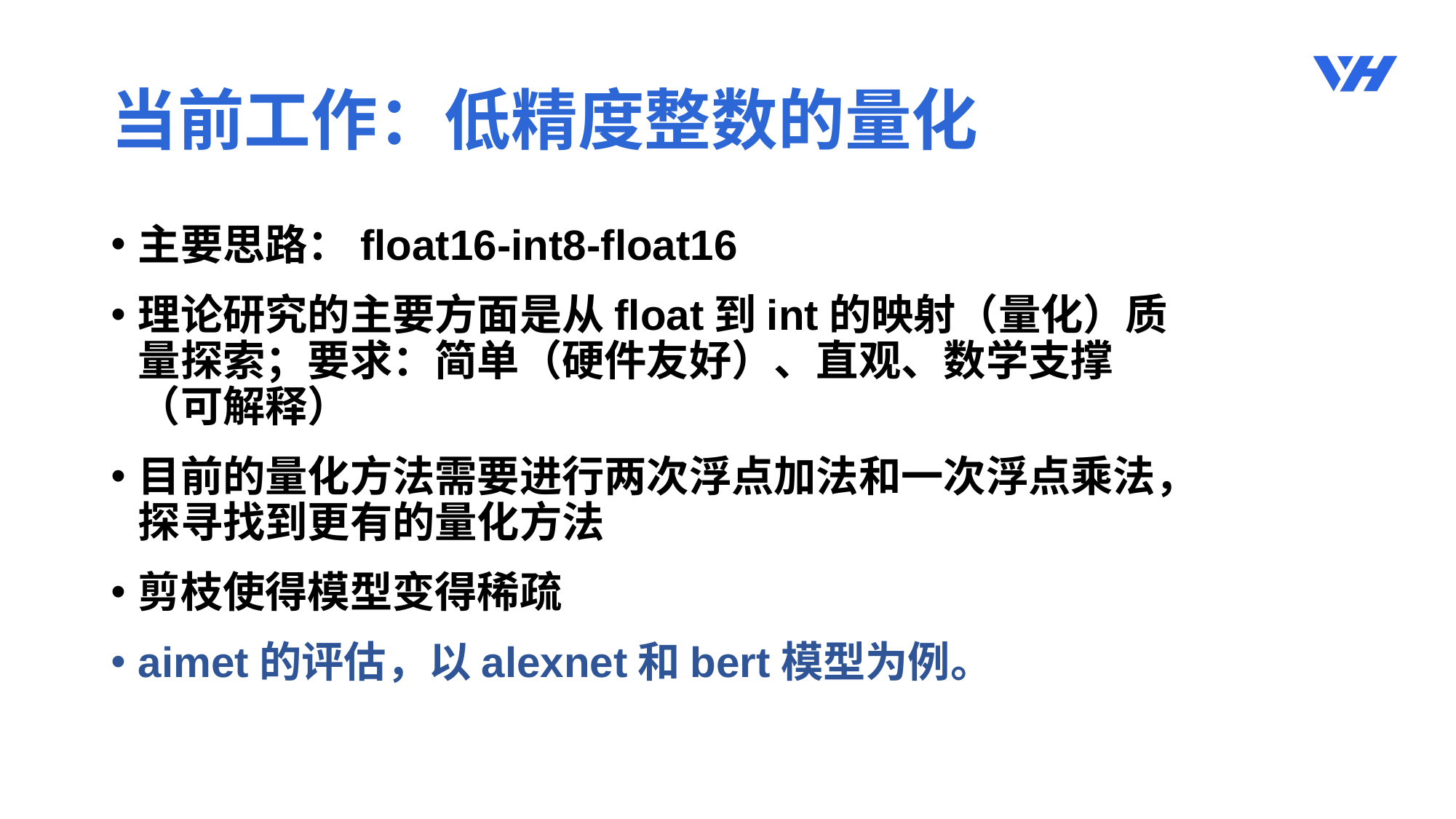

# 当前工作：低精度整数的量化
主要思路：float16-int8-float16
理论研究的主要方面是从float到int的映射（量化）质量探索；要求：简单（硬件友好）、直观、数学支撑（可解释）
目前的量化方法需要进行两次浮点加法和一次浮点乘法，探寻找到更有的量化方法
剪枝使得模型变得稀疏
aimet的评估，以alexnet和bert模型为例。